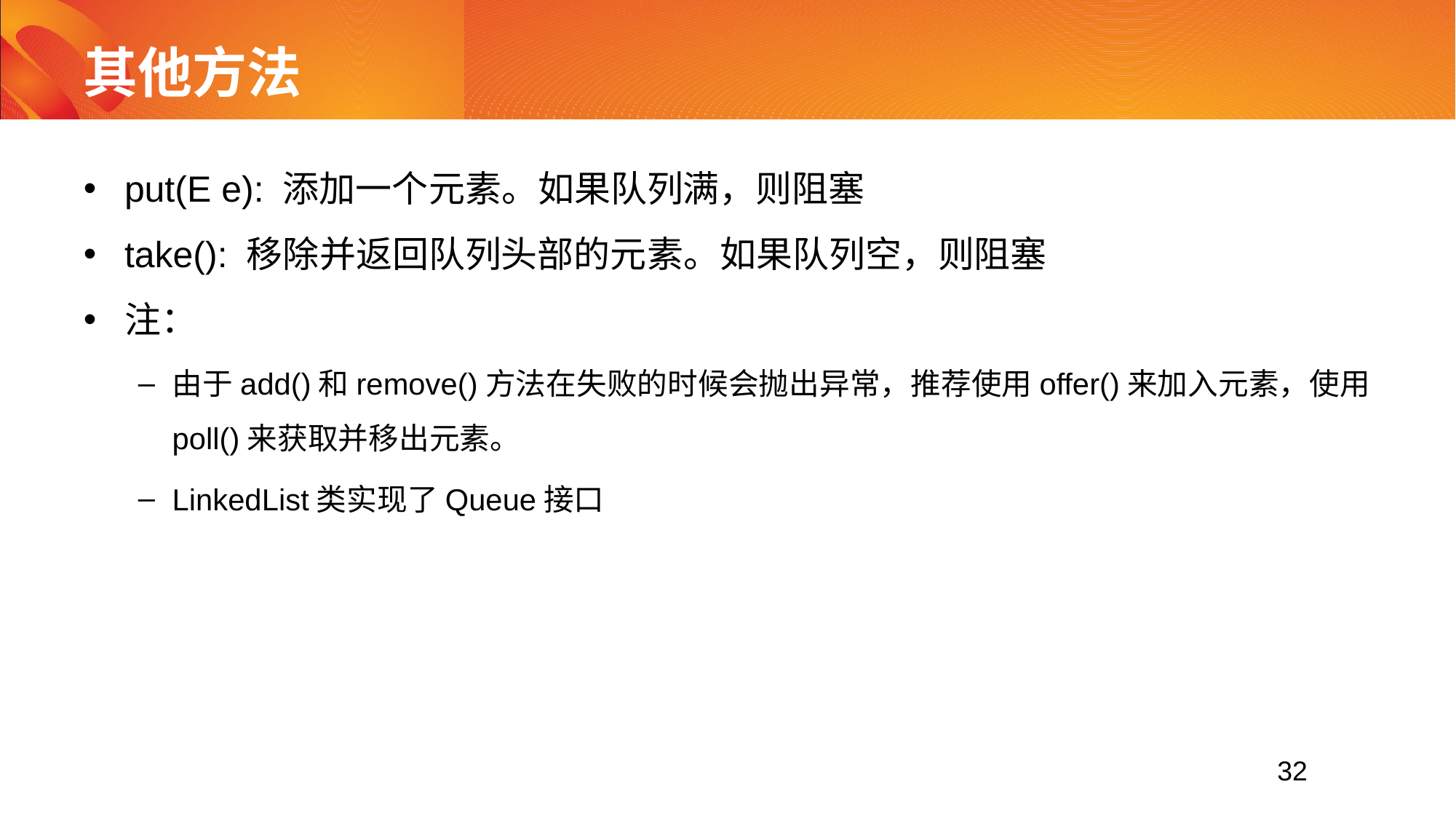

# 其他方法
put(E e): 添加一个元素。如果队列满，则阻塞
take(): 移除并返回队列头部的元素。如果队列空，则阻塞
注：
由于add()和remove()方法在失败的时候会抛出异常，推荐使用offer()来加入元素，使用poll()来获取并移出元素。
LinkedList类实现了Queue接口